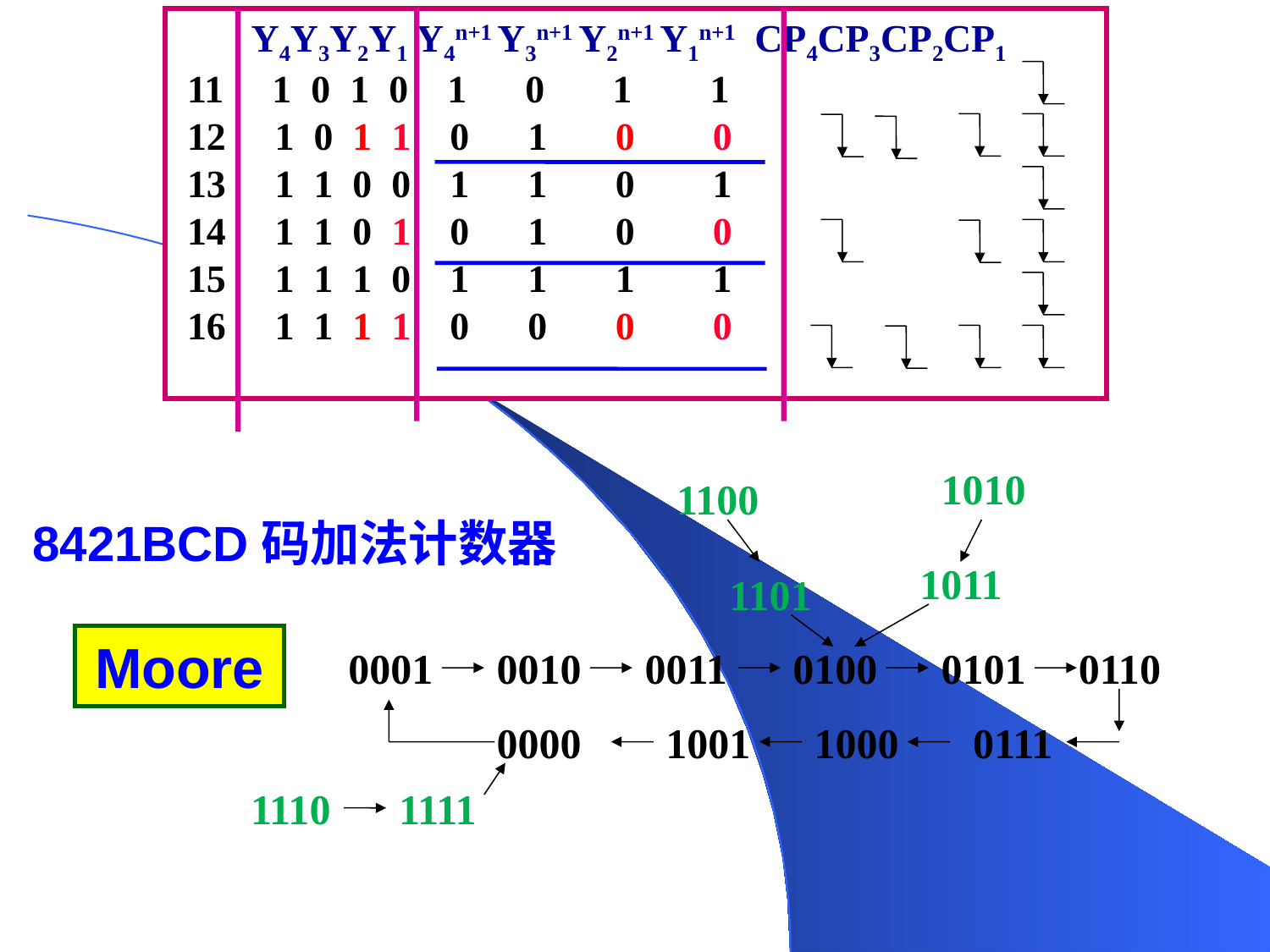

Y4Y3Y2Y1 Y4n+1 Y3n+1 Y2n+1 Y1n+1  CP4CP3CP2CP1
 11     1  0  1  0    1      0       1        1
 12     1  0  1  1    0      1       0        0
 13     1  1  0  0    1      1       0        1
 14     1  1  0  1    0      1       0        0
 15     1  1  1  0    1      1       1        1
 16     1  1  1  1    0      0       0        0

1010
1100

1011
1101

0001
0010
0011
0100
0101
0110

0000
1001
1000
0111

1110
1111

8421BCD码加法计数器
Moore